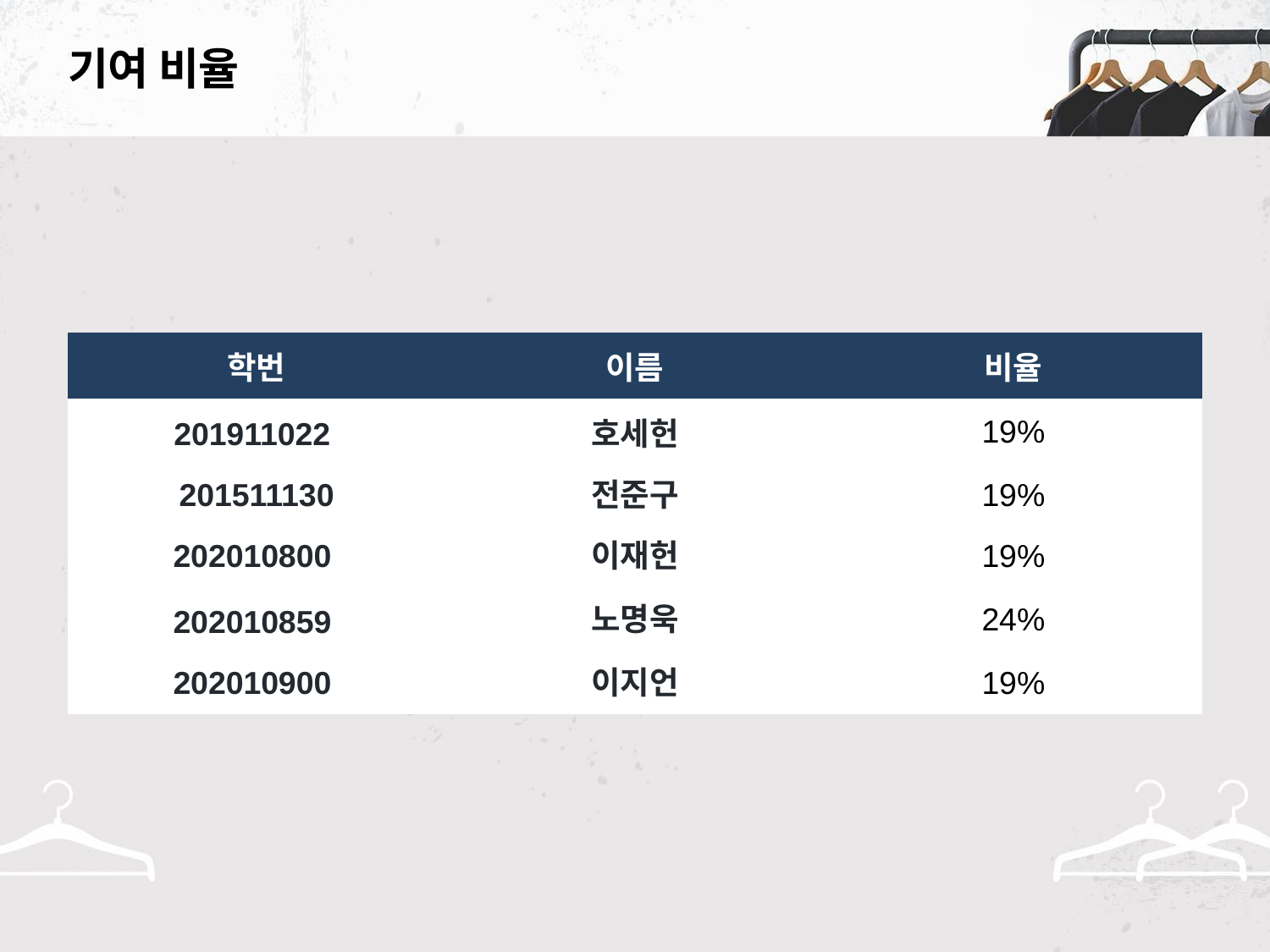

# 기여 비율
| 학번 | 이름 | 비율 |
| --- | --- | --- |
| 201911022 | 호세헌 | 19% |
| 201511130 | 전준구 | 19% |
| 202010800 | 이재헌 | 19% |
| 202010859 | 노명욱 | 24% |
| 202010900 | 이지언 | 19% |